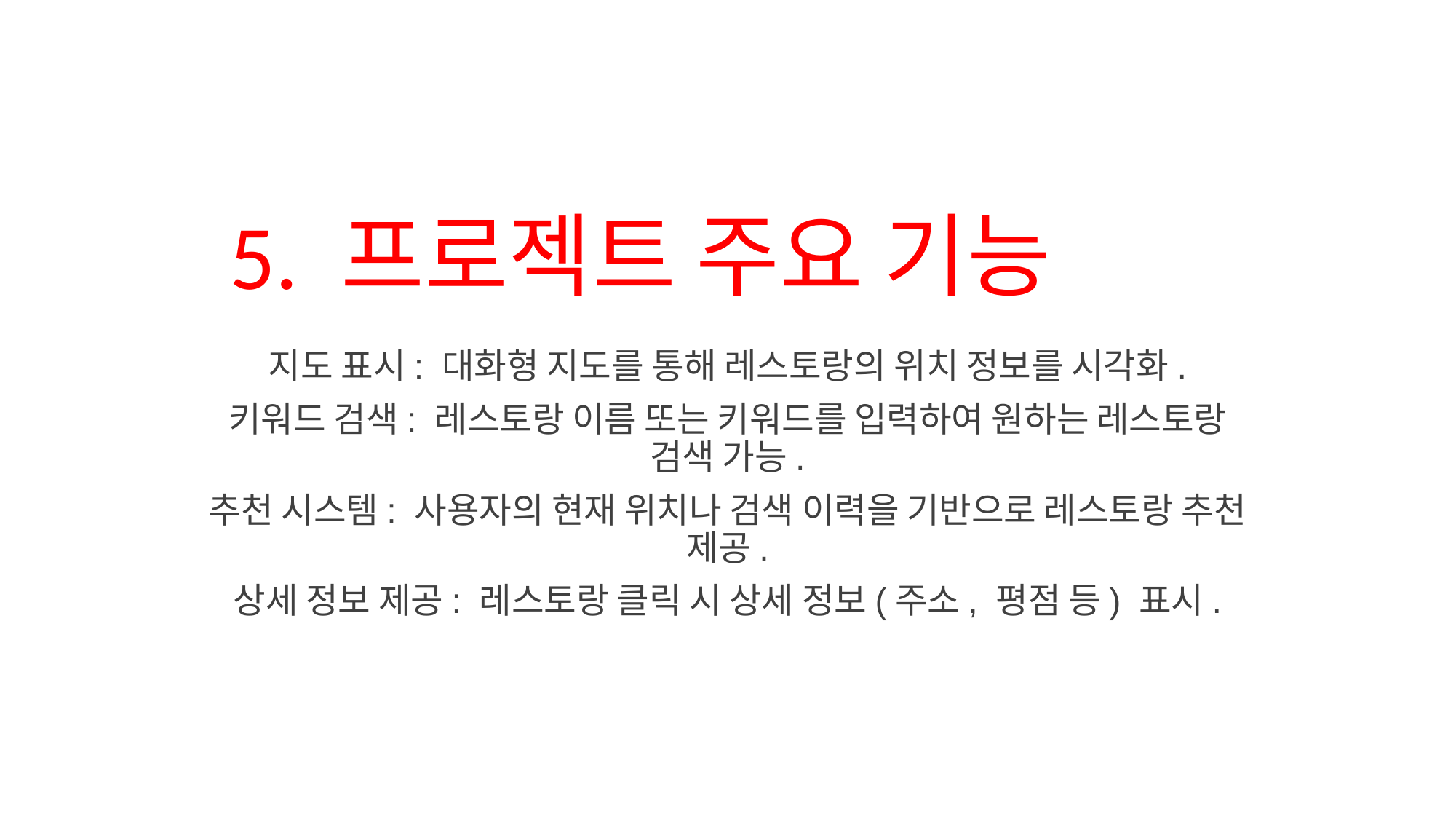

# 5. 프로젝트 주요 기능
지도 표시: 대화형 지도를 통해 레스토랑의 위치 정보를 시각화.
키워드 검색: 레스토랑 이름 또는 키워드를 입력하여 원하는 레스토랑 검색 가능.
추천 시스템: 사용자의 현재 위치나 검색 이력을 기반으로 레스토랑 추천 제공.
상세 정보 제공: 레스토랑 클릭 시 상세 정보(주소, 평점 등) 표시.